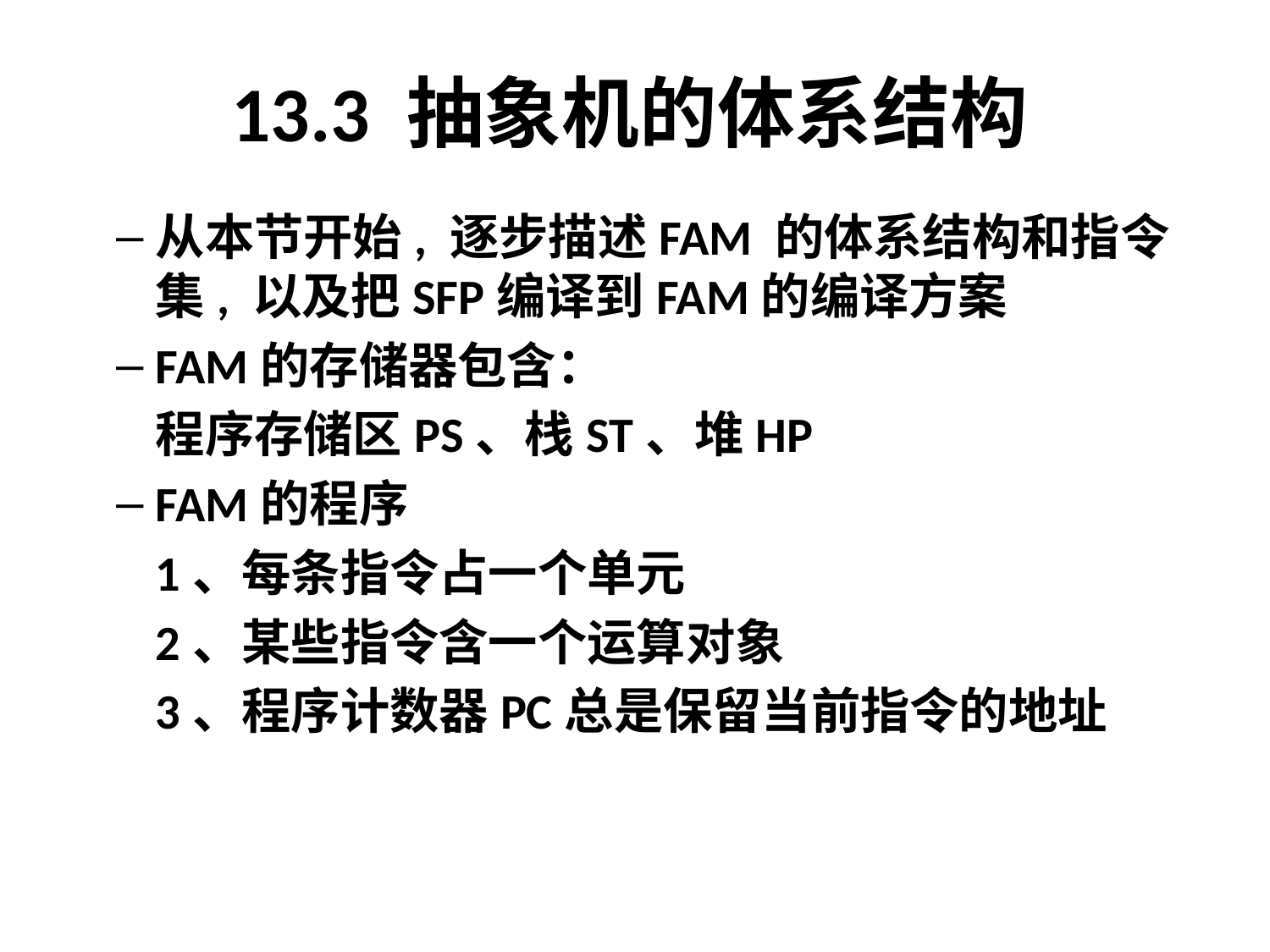

# 13.3 抽象机的体系结构
从本节开始, 逐步描述FAM 的体系结构和指令集, 以及把SFP编译到FAM的编译方案
FAM的存储器包含：
	程序存储区PS、栈ST、堆HP
FAM的程序
	1、每条指令占一个单元
	2、某些指令含一个运算对象
	3、程序计数器PC总是保留当前指令的地址